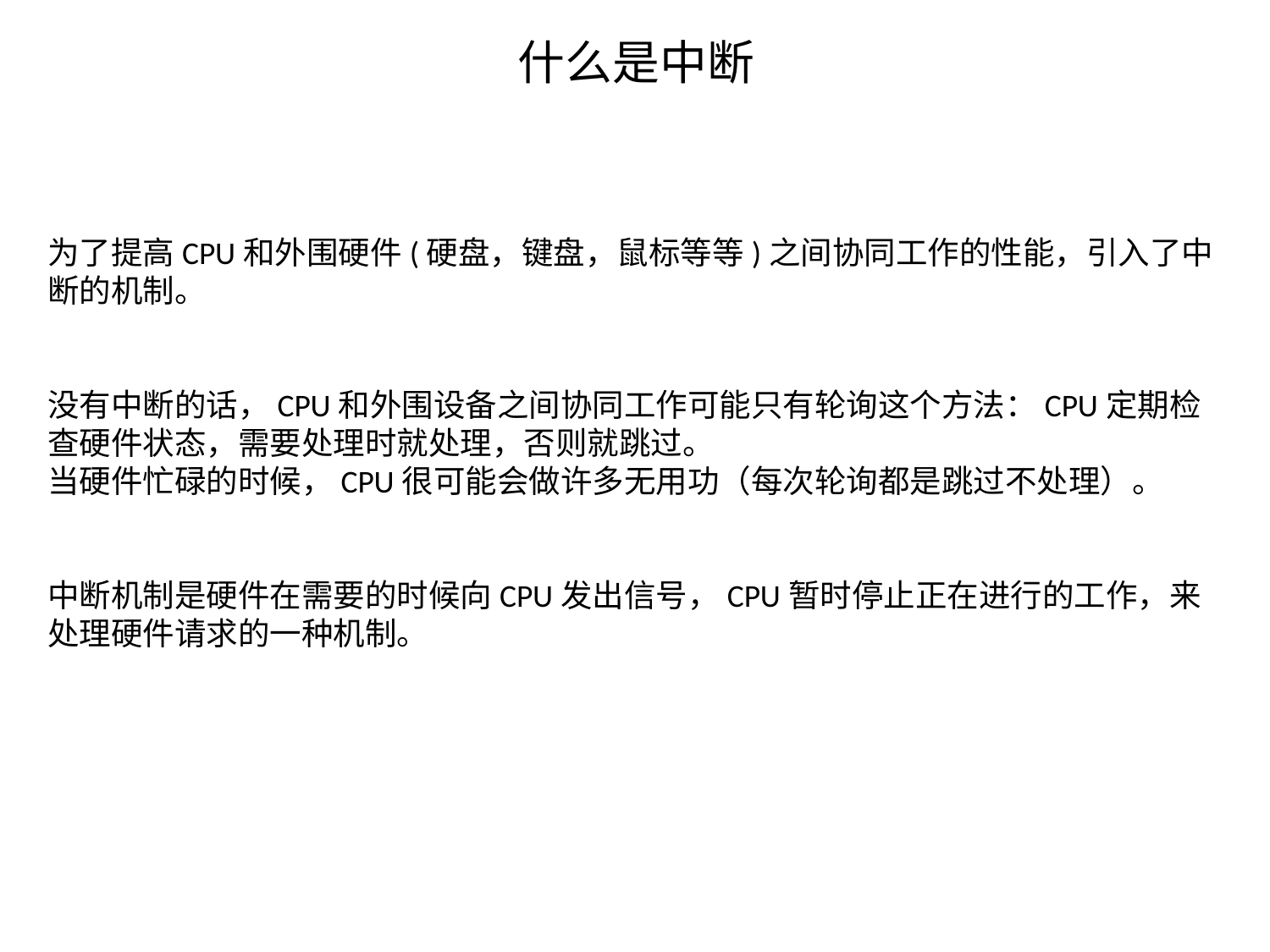

# 什么是中断
为了提高CPU和外围硬件(硬盘，键盘，鼠标等等)之间协同工作的性能，引入了中断的机制。

没有中断的话，CPU和外围设备之间协同工作可能只有轮询这个方法：CPU定期检查硬件状态，需要处理时就处理，否则就跳过。
当硬件忙碌的时候，CPU很可能会做许多无用功（每次轮询都是跳过不处理）。

中断机制是硬件在需要的时候向CPU发出信号，CPU暂时停止正在进行的工作，来处理硬件请求的一种机制。